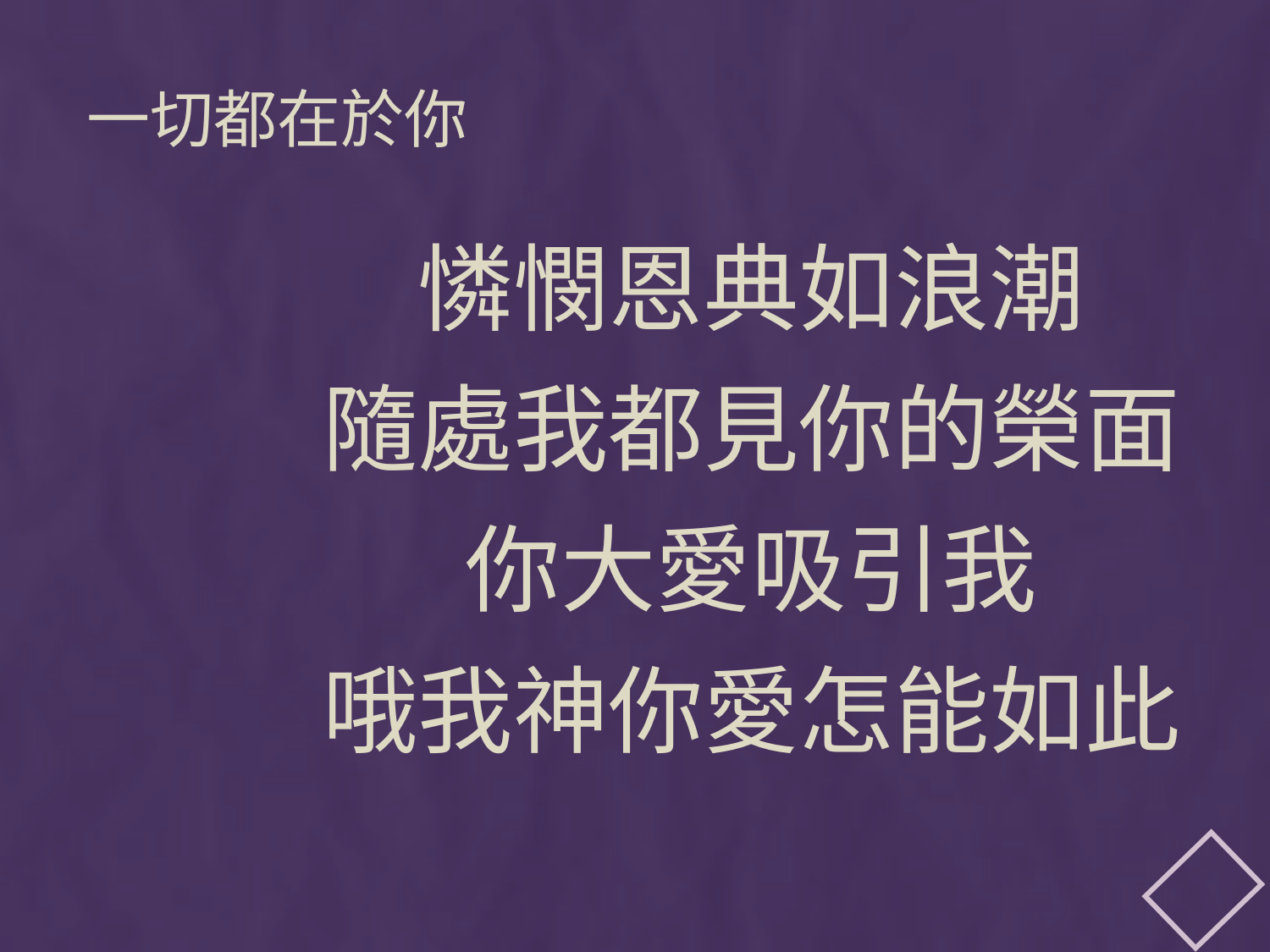

# 一切都在於你
憐憫恩典如浪潮
隨處我都見你的榮面
你大愛吸引我
哦我神你愛怎能如此